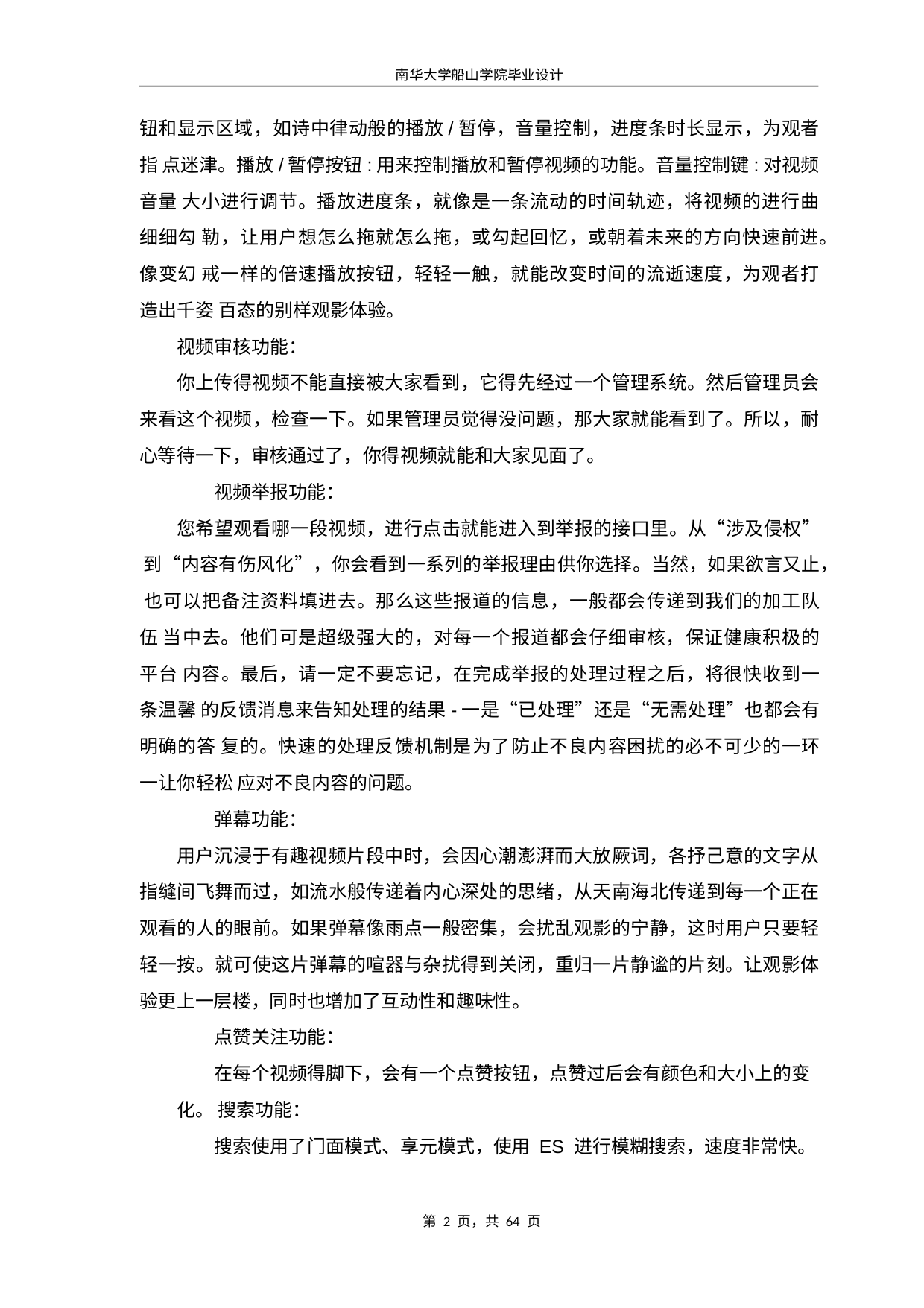

南华大学船山学院毕业设计

钮和显示区域，如诗中律动般的播放/暂停，音量控制，进度条时长显示，为观者指 点迷津。播放/暂停按钮:用来控制播放和暂停视频的功能。音量控制键:对视频音量 大小进行调节。播放进度条，就像是一条流动的时间轨迹，将视频的进行曲细细勾 勒，让用户想怎么拖就怎么拖，或勾起回忆，或朝着未来的方向快速前进。像变幻 戒一样的倍速播放按钮，轻轻一触，就能改变时间的流逝速度，为观者打造出千姿 百态的别样观影体验。
视频审核功能：
你上传得视频不能直接被大家看到，它得先经过一个管理系统。然后管理员会 来看这个视频，检查一下。如果管理员觉得没问题，那大家就能看到了。所以，耐 心等待一下，审核通过了，你得视频就能和大家见面了。
视频举报功能：
您希望观看哪一段视频，进行点击就能进入到举报的接口里。从“涉及侵权”  到“内容有伤风化”，你会看到一系列的举报理由供你选择。当然，如果欲言又止， 也可以把备注资料填进去。那么这些报道的信息，一般都会传递到我们的加工队伍 当中去。他们可是超级强大的，对每一个报道都会仔细审核，保证健康积极的平台 内容。最后，请一定不要忘记，在完成举报的处理过程之后，将很快收到一条温馨 的反馈消息来告知处理的结果-一是“已处理”还是“无需处理”也都会有明确的答 复的。快速的处理反馈机制是为了防止不良内容困扰的必不可少的一环一让你轻松 应对不良内容的问题。
弹幕功能：
用户沉浸于有趣视频片段中时，会因心潮澎湃而大放厥词，各抒己意的文字从 指缝间飞舞而过，如流水般传递着内心深处的思绪，从天南海北传递到每一个正在 观看的人的眼前。如果弹幕像雨点一般密集，会扰乱观影的宁静，这时用户只要轻 轻一按。就可使这片弹幕的喧器与杂扰得到关闭，重归一片静谧的片刻。让观影体 验更上一层楼，同时也增加了互动性和趣味性。
点赞关注功能：
在每个视频得脚下，会有一个点赞按钮，点赞过后会有颜色和大小上的变化。 搜索功能：
搜索使用了门面模式、享元模式，使用 ES 进行模糊搜索，速度非常快。

第 2 页，共 64 页